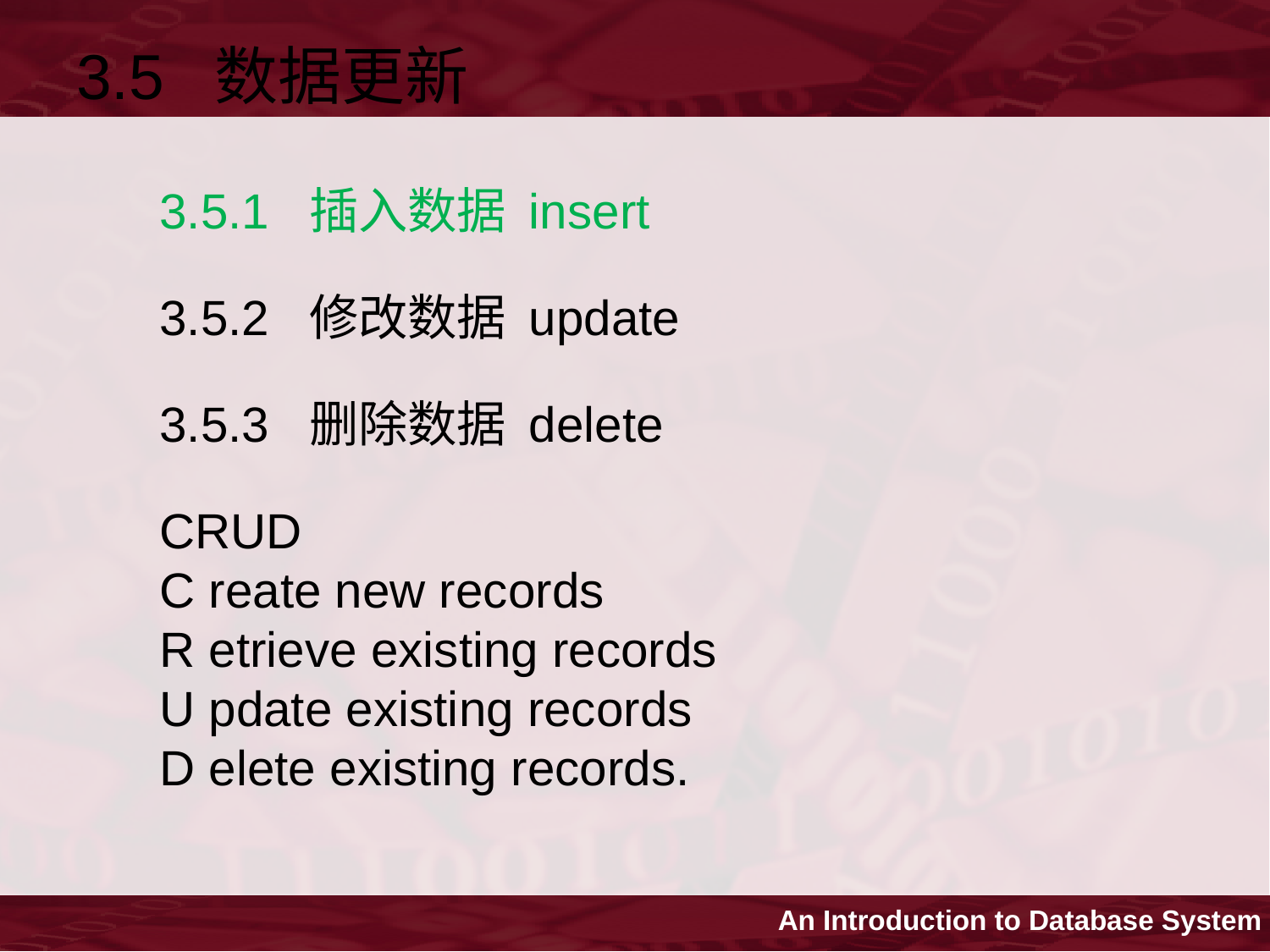

3.5  数据更新
3.5.1  插入数据 insert
3.5.2  修改数据 update
3.5.3  删除数据 delete
CRUD
C reate new records
R etrieve existing records
U pdate existing records
D elete existing records.